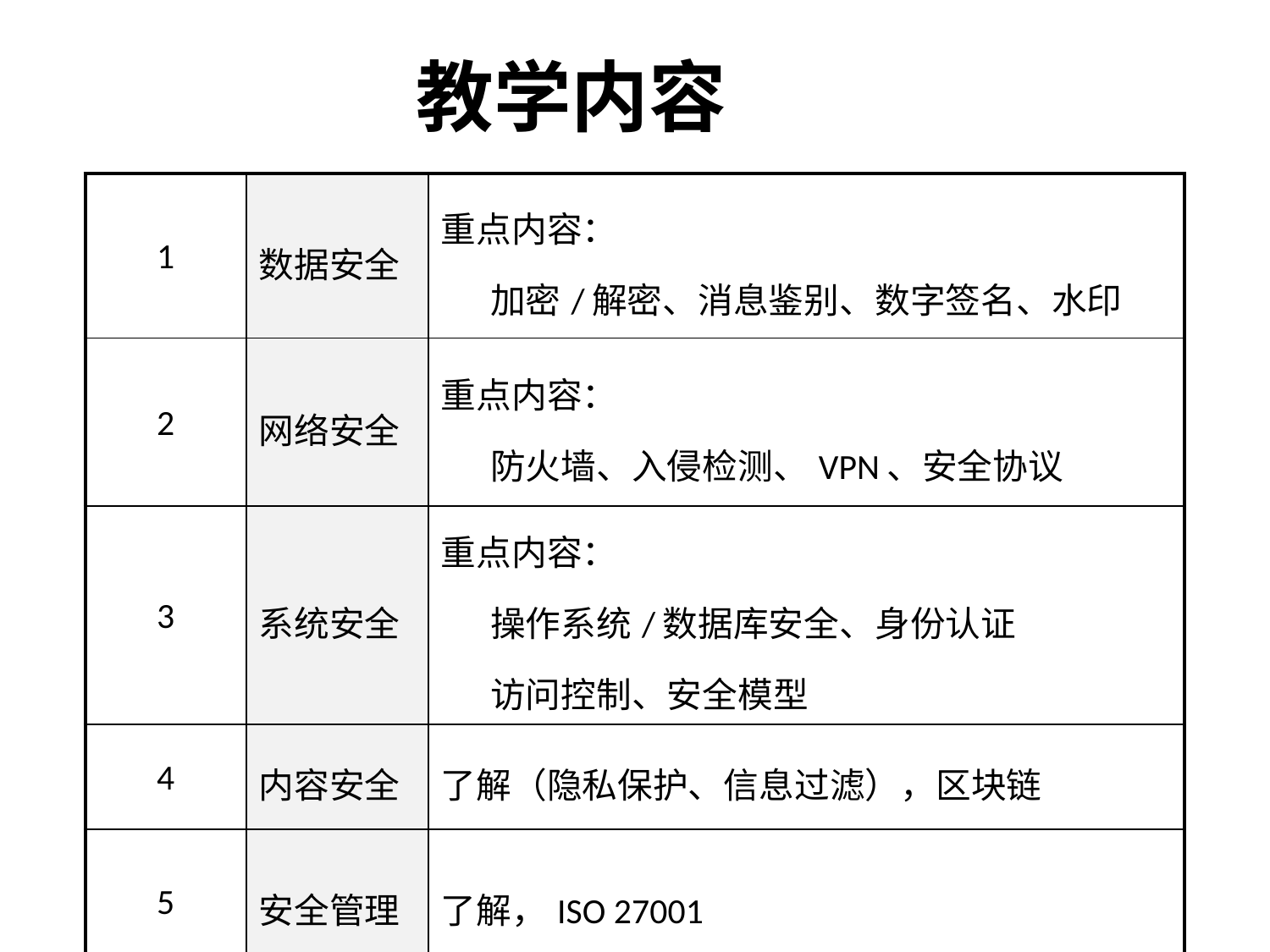

教学内容
| 1 | 数据安全 | 重点内容： 加密/解密、消息鉴别、数字签名、水印 |
| --- | --- | --- |
| 2 | 网络安全 | 重点内容： 防火墙、入侵检测、VPN、安全协议 |
| 3 | 系统安全 | 重点内容： 操作系统/数据库安全、身份认证 访问控制、安全模型 |
| 4 | 内容安全 | 了解（隐私保护、信息过滤），区块链 |
| 5 | 安全管理 | 了解，ISO 27001 |